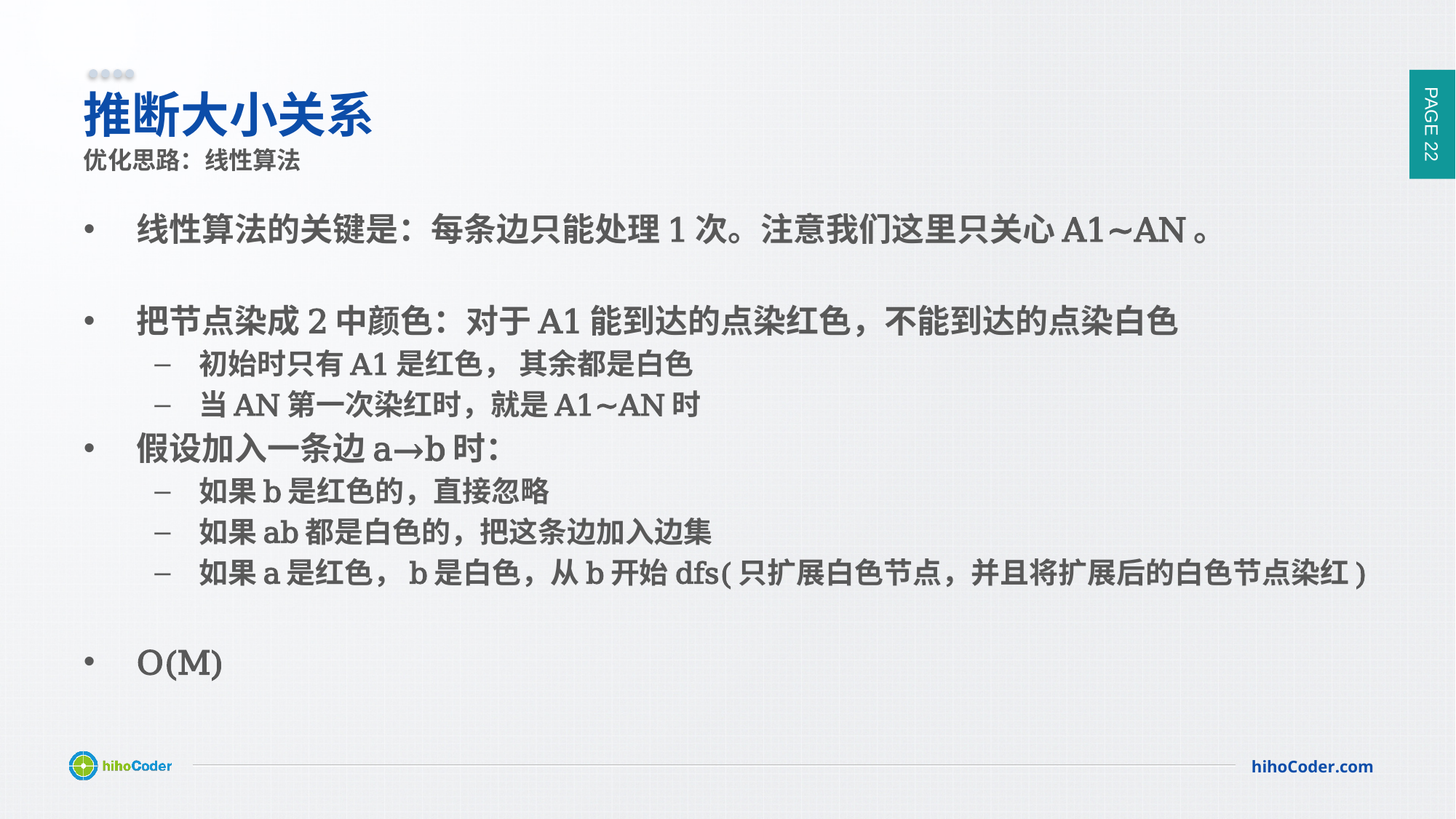

# 推断大小关系
优化思路：线性算法
线性算法的关键是：每条边只能处理1次。注意我们这里只关心A1~AN。

把节点染成2中颜色：对于A1能到达的点染红色，不能到达的点染白色
初始时只有A1是红色， 其余都是白色
当AN第一次染红时，就是A1~AN时
假设加入一条边a→b时：
如果b是红色的，直接忽略
如果ab都是白色的，把这条边加入边集
如果a是红色，b是白色，从b开始dfs(只扩展白色节点，并且将扩展后的白色节点染红)

O(M)